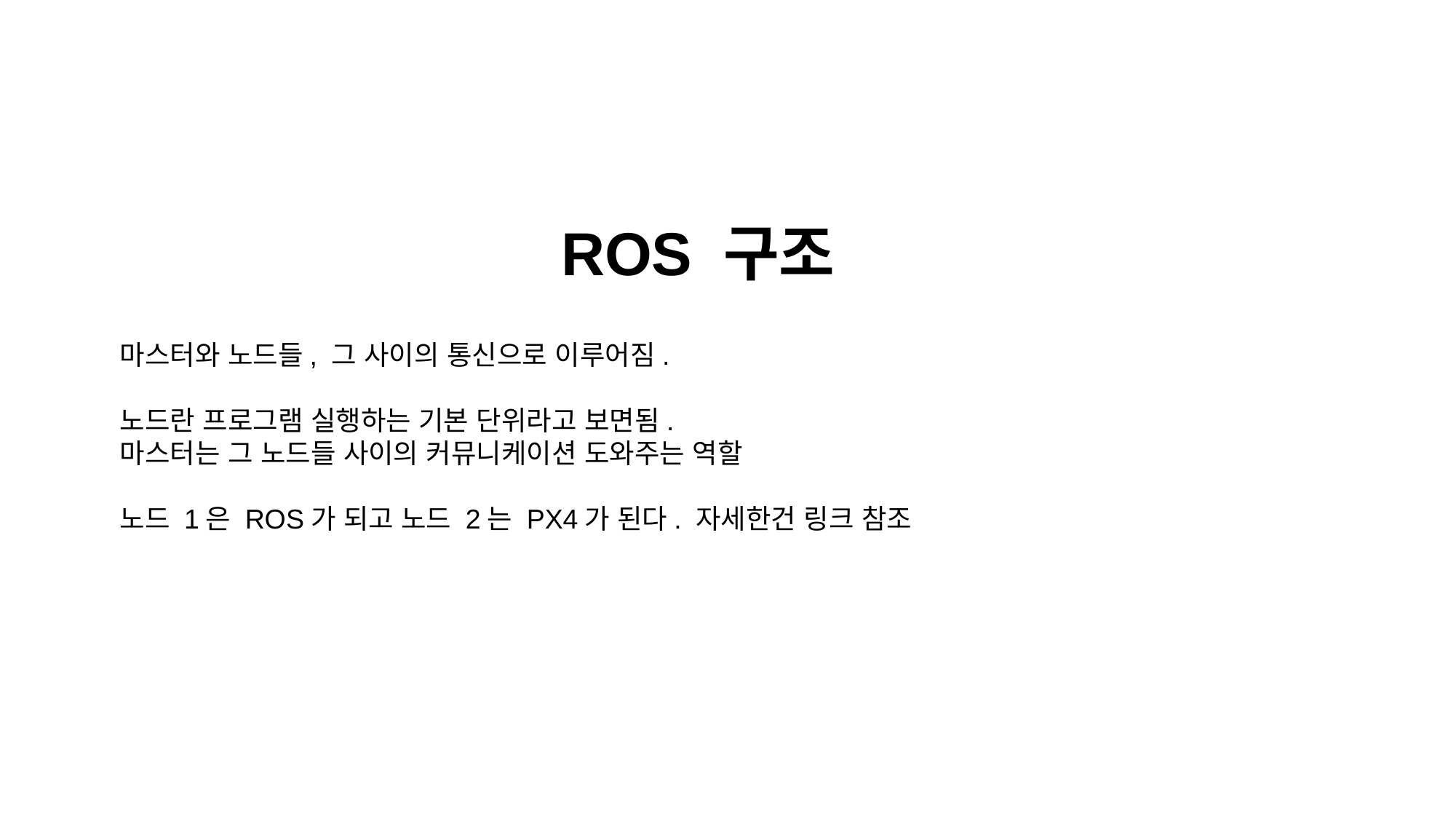

ROS 구조
마스터와 노드들, 그 사이의 통신으로 이루어짐.

노드란 프로그램 실행하는 기본 단위라고 보면됨.
마스터는 그 노드들 사이의 커뮤니케이션 도와주는 역할

노드 1은 ROS가 되고 노드 2는 PX4가 된다. 자세한건 링크 참조